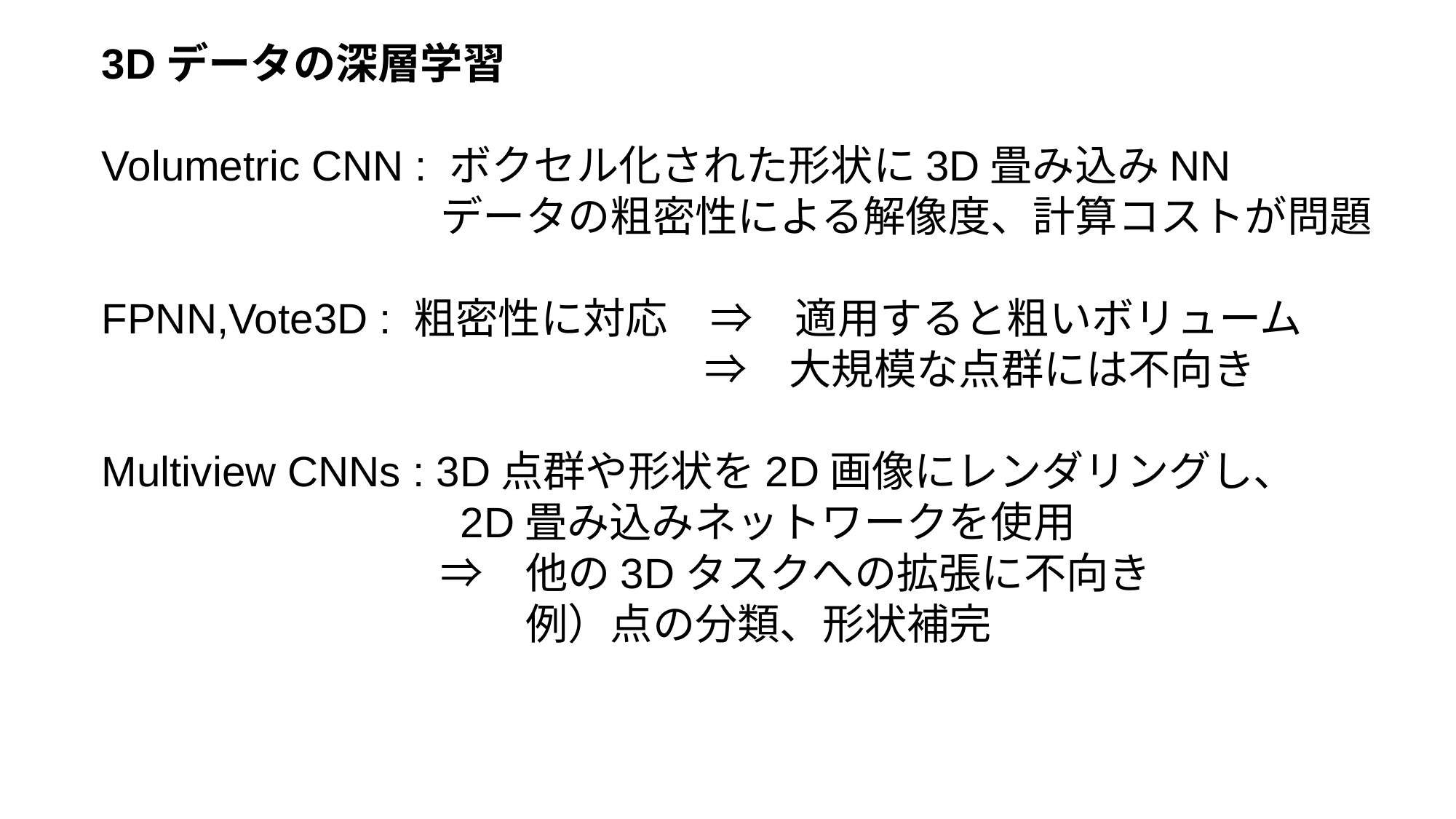

3Dデータの深層学習

Volumetric CNN : ボクセル化された形状に3D畳み込みNN
　　　　　　　　データの粗密性による解像度、計算コストが問題

FPNN,Vote3D : 粗密性に対応　⇒　適用すると粗いボリューム
　　　　　　　　　　　　　　 ⇒　大規模な点群には不向き

Multiview CNNs : 3D点群や形状を2D画像にレンダリングし、
　　　　　　　　 2D畳み込みネットワークを使用
　　　　　　　　⇒　他の3Dタスクへの拡張に不向き
　　　　　　　　　　例）点の分類、形状補完